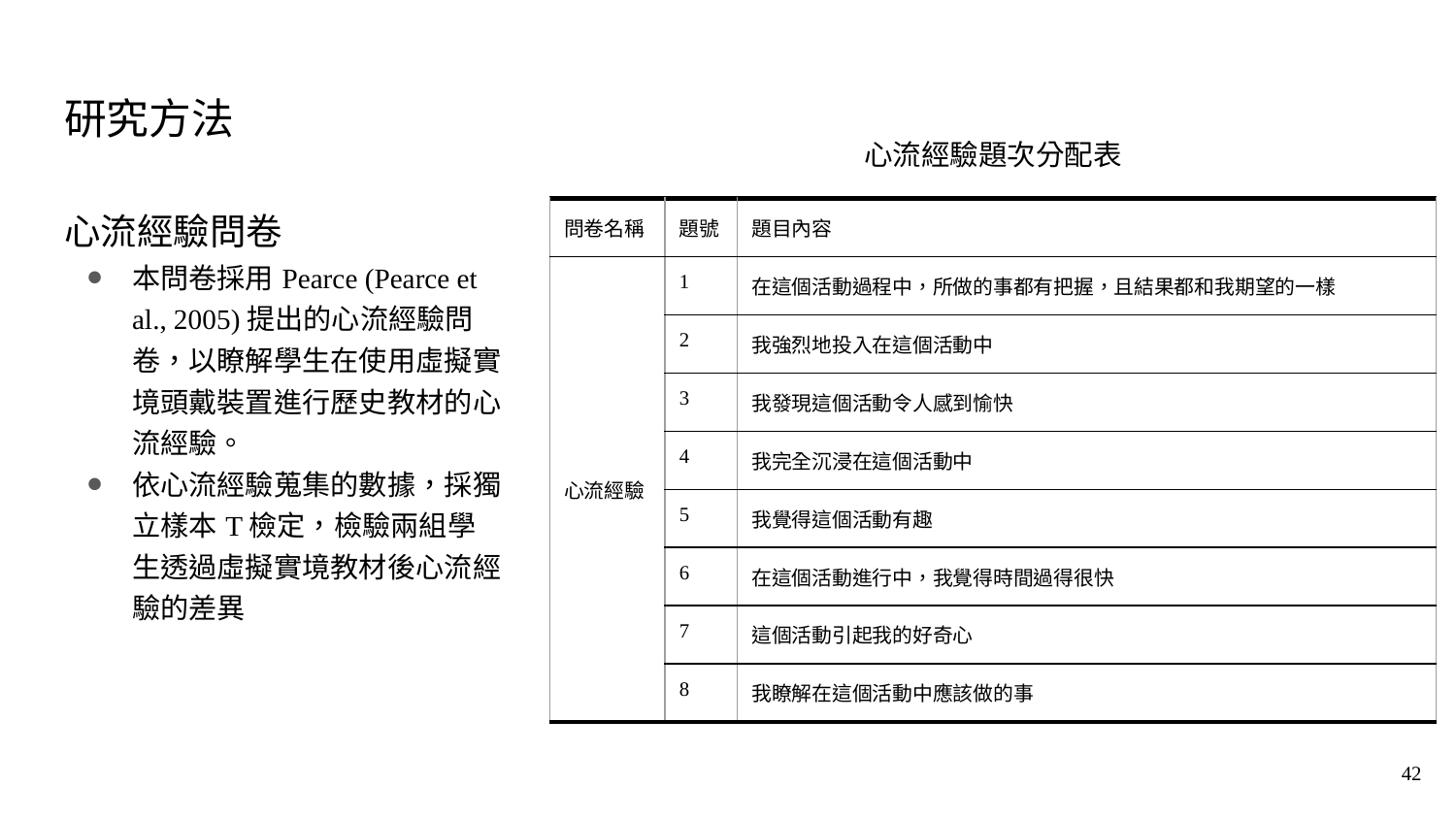

# 研究方法
心流經驗題次分配表
心流經驗問卷
本問卷採用Pearce (Pearce et al., 2005)提出的心流經驗問卷，以瞭解學生在使用虛擬實境頭戴裝置進行歷史教材的心流經驗。
依心流經驗蒐集的數據，採獨立樣本T檢定，檢驗兩組學生透過虛擬實境教材後心流經驗的差異
| 問卷名稱 | 題號 | 題目內容 |
| --- | --- | --- |
| 心流經驗 | 1 | 在這個活動過程中，所做的事都有把握，且結果都和我期望的一樣 |
|  | 2 | 我強烈地投入在這個活動中 |
|  | 3 | 我發現這個活動令人感到愉快 |
|  | 4 | 我完全沉浸在這個活動中 |
|  | 5 | 我覺得這個活動有趣 |
|  | 6 | 在這個活動進行中，我覺得時間過得很快 |
|  | 7 | 這個活動引起我的好奇心 |
|  | 8 | 我瞭解在這個活動中應該做的事 |
42